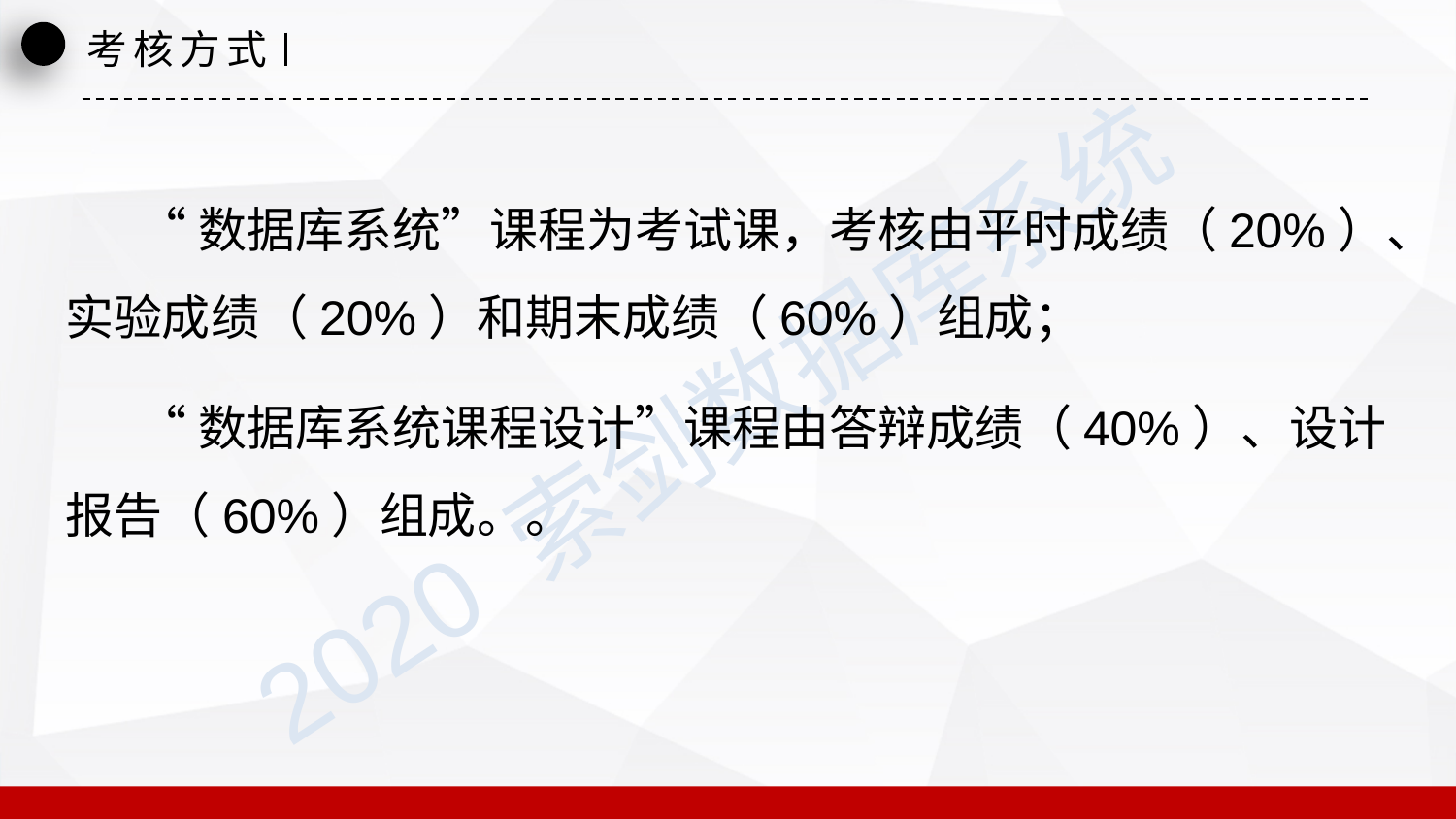

考核方式

“数据库系统”课程为考试课，考核由平时成绩（20%）、实验成绩（20%）和期末成绩（60%）组成；
“数据库系统课程设计”课程由答辩成绩（40%）、设计报告（60%）组成。。